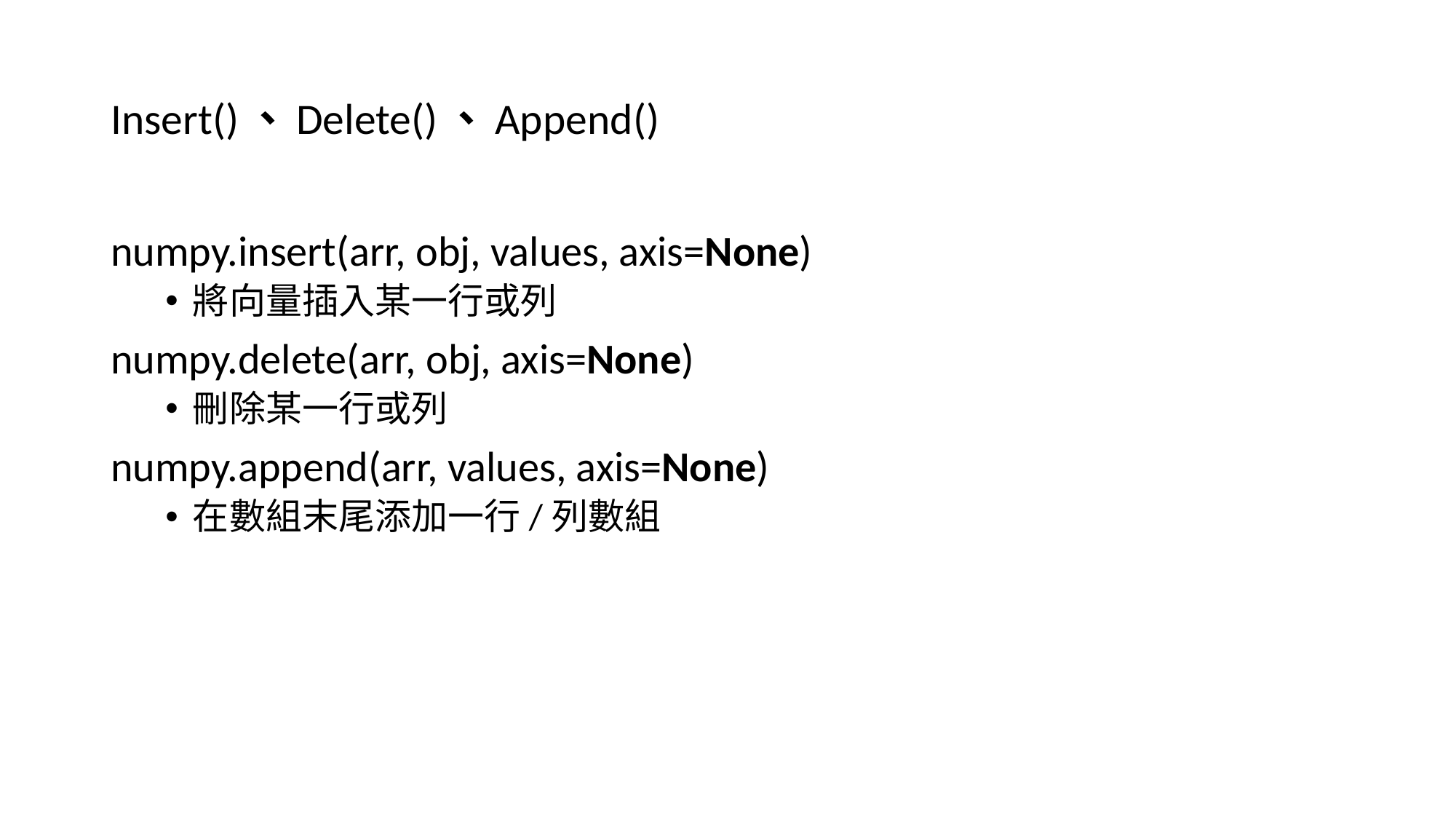

# Insert()、Delete()、Append()
numpy.insert(arr, obj, values, axis=None)
將向量插入某一行或列
numpy.delete(arr, obj, axis=None)
刪除某一行或列
numpy.append(arr, values, axis=None)
在數組末尾添加一行/列數組